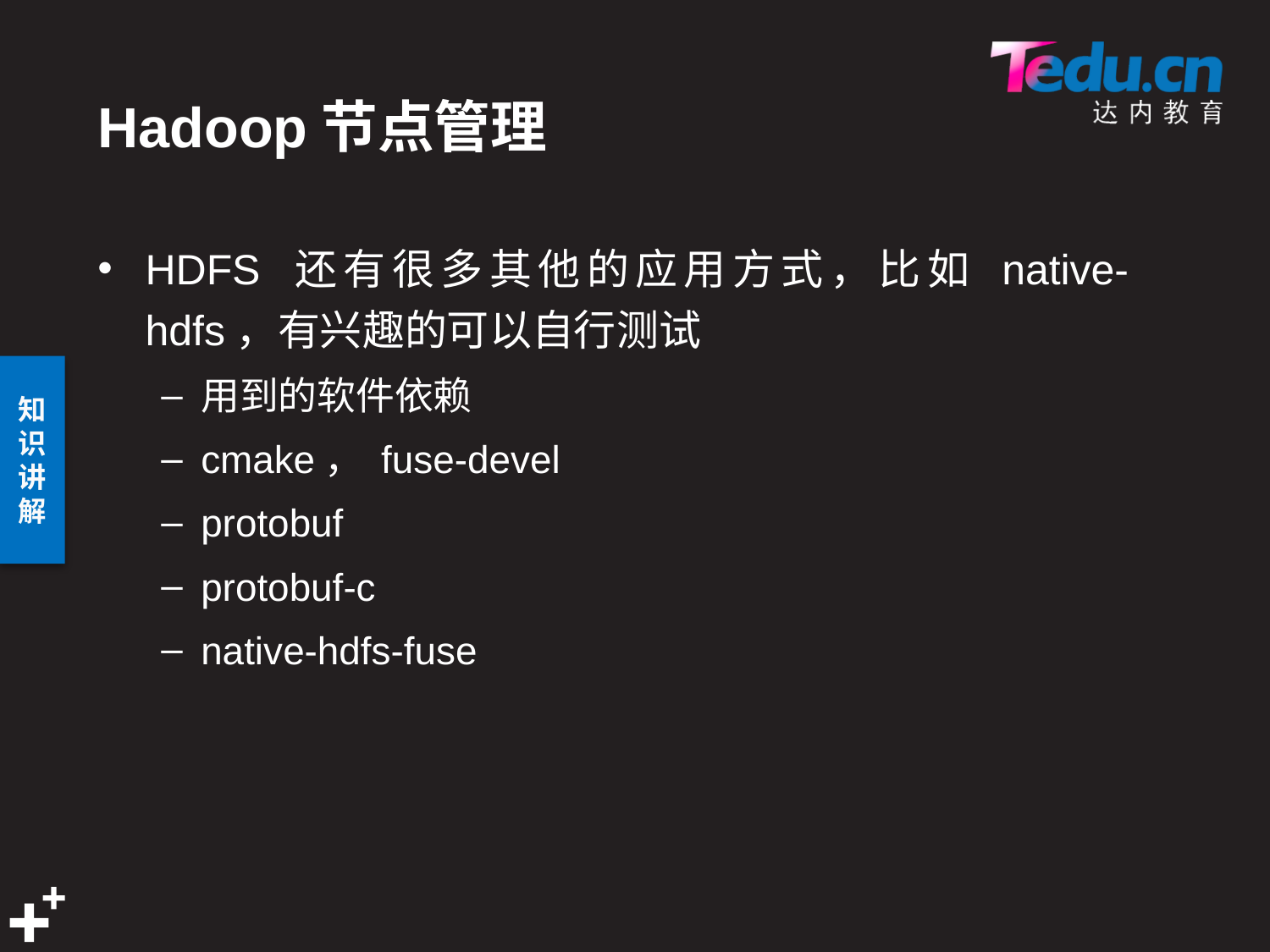

# Hadoop节点管理
HDFS 还有很多其他的应用方式，比如 native-hdfs，有兴趣的可以自行测试
用到的软件依赖
cmake， fuse-devel
protobuf
protobuf-c
native-hdfs-fuse